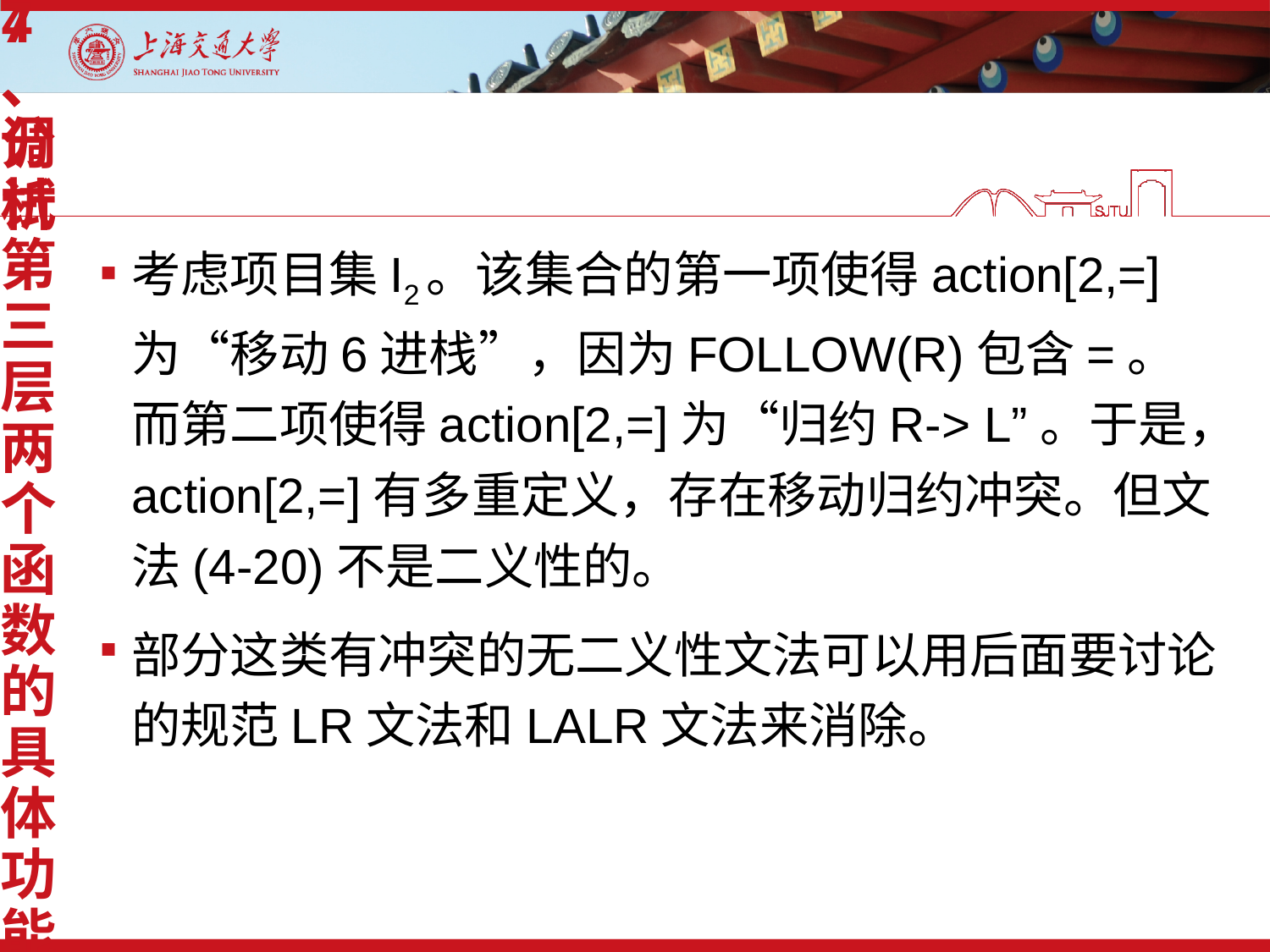

4、分析第三层两个函数的具体功能
7、调试
#
考虑项目集I2。该集合的第一项使得action[2,=]为“移动6进栈”，因为FOLLOW(R)包含=。而第二项使得action[2,=]为“归约R-> L”。于是，action[2,=]有多重定义，存在移动归约冲突。但文法(4-20)不是二义性的。
部分这类有冲突的无二义性文法可以用后面要讨论的规范LR文法和LALR文法来消除。